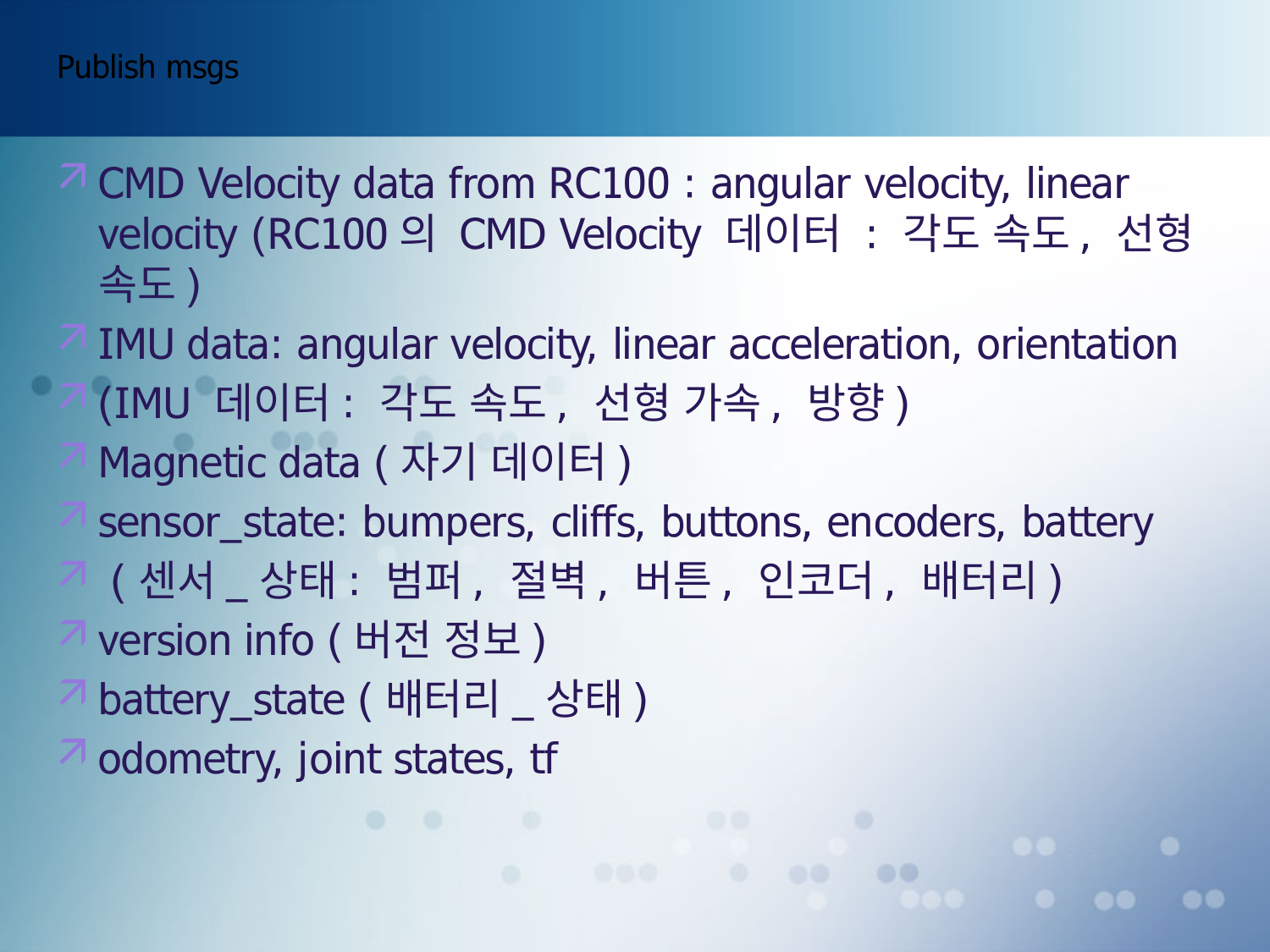

# Publish msgs
CMD Velocity data from RC100 : angular velocity, linear velocity (RC100의 CMD Velocity 데이터 : 각도 속도, 선형 속도)
IMU data: angular velocity, linear acceleration, orientation
(IMU 데이터: 각도 속도, 선형 가속, 방향)
Magnetic data (자기 데이터)
sensor_state: bumpers, cliffs, buttons, encoders, battery
 (센서_상태: 범퍼, 절벽, 버튼, 인코더, 배터리)
version info (버전 정보)
battery_state (배터리_상태)
odometry, joint states, tf